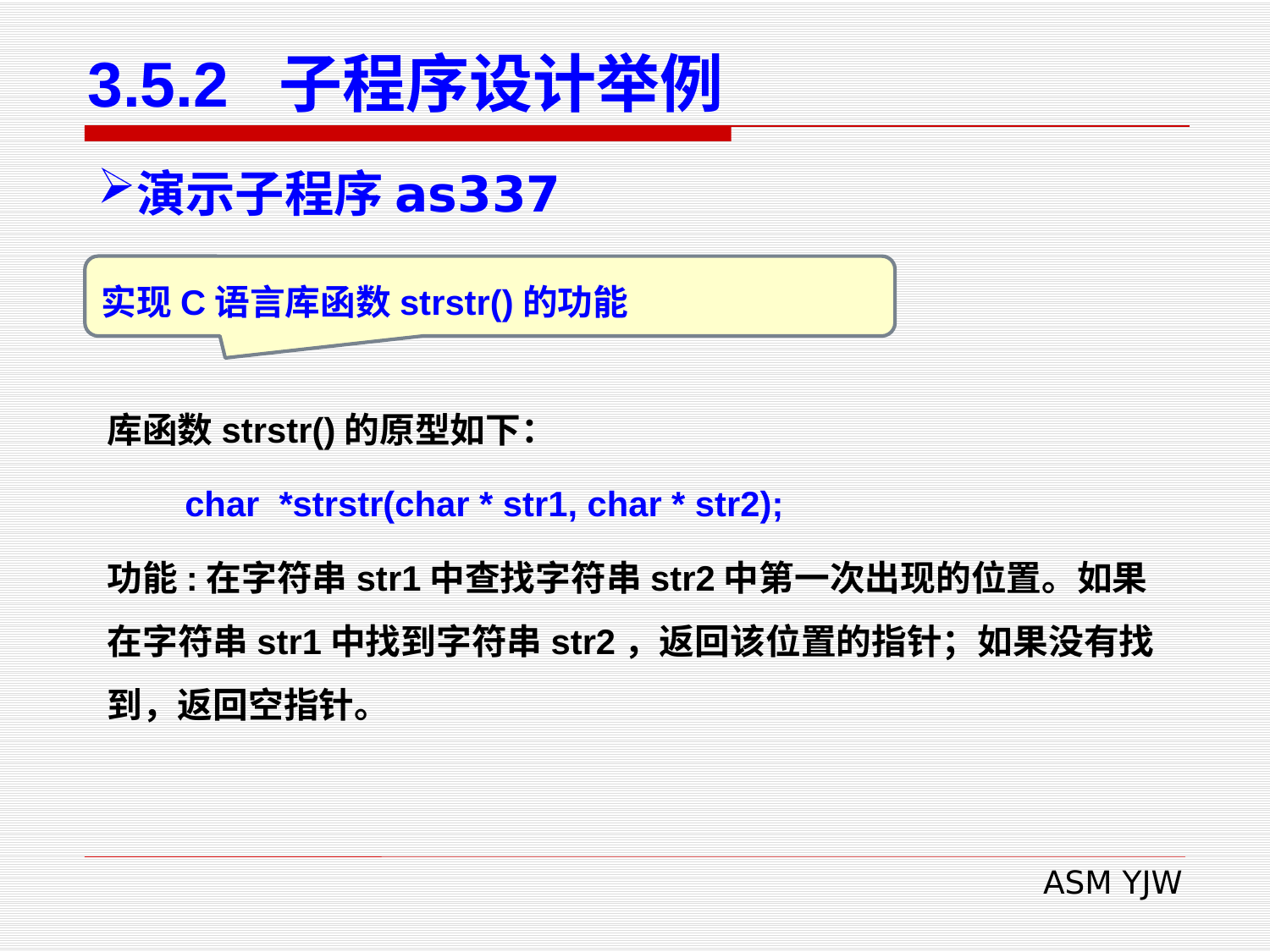

# 3.5.2  子程序设计举例
演示子程序as337
实现C语言库函数strstr()的功能
库函数strstr()的原型如下：
        char  *strstr(char * str1, char * str2);
功能:在字符串str1中查找字符串str2中第一次出现的位置。如果在字符串str1中找到字符串str2，返回该位置的指针；如果没有找到，返回空指针。